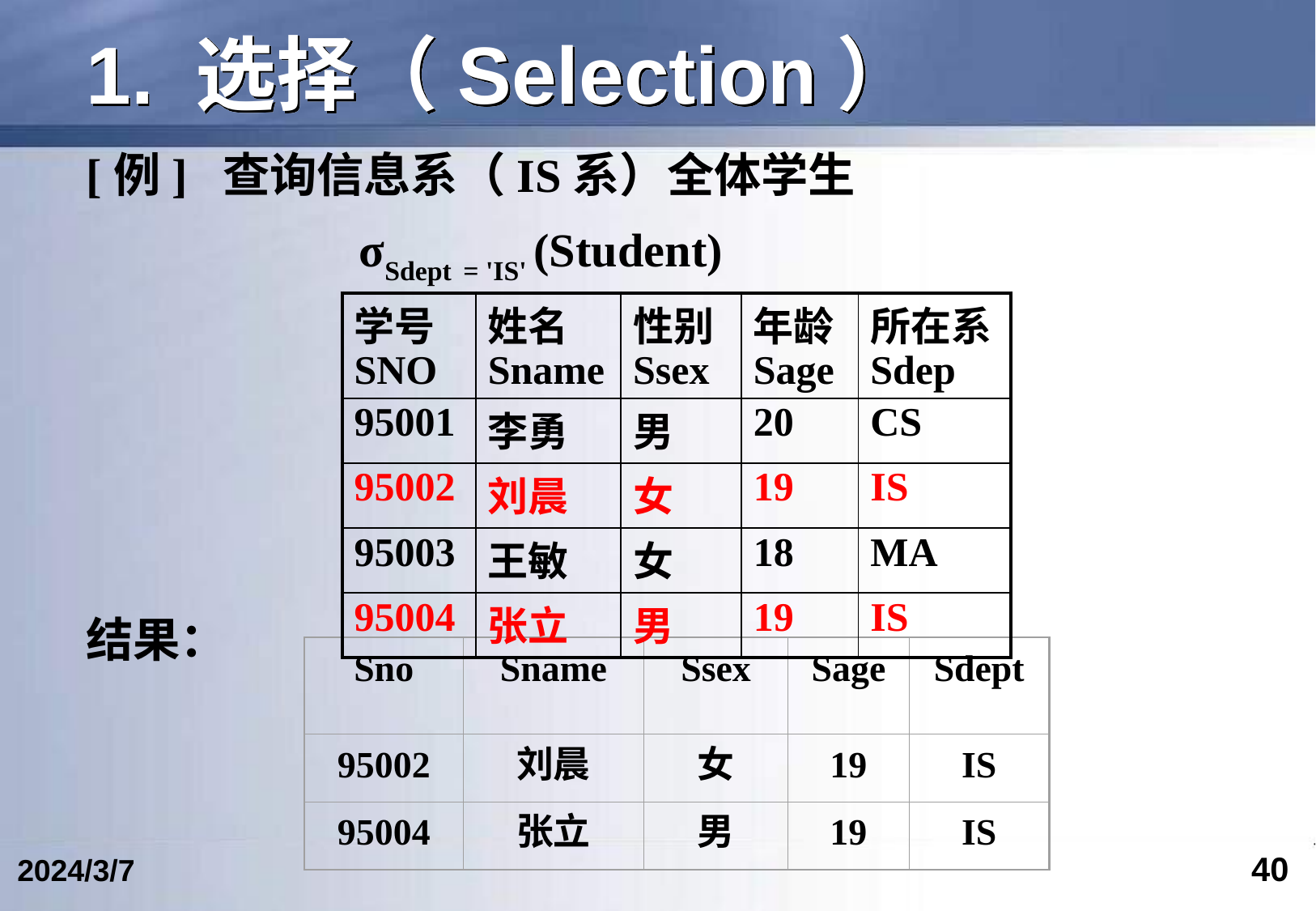

# 1. 选择（Selection）
[例]  查询信息系（IS系）全体学生
   		         σSdept = 'IS' (Student)
| 学号SNO | 姓名Sname | 性别Ssex | 年龄Sage | 所在系Sdep |
| --- | --- | --- | --- | --- |
| 95001 | 李勇 | 男 | 20 | CS |
| 95002 | 刘晨 | 女 | 19 | IS |
| 95003 | 王敏 | 女 | 18 | MA |
| 95004 | 张立 | 男 | 19 | IS |
结果：

Sno

Sname

Ssex

Sage

Sdept

95002

刘晨

女

19

IS

95004

张立

男

19

IS

40
2024/3/7